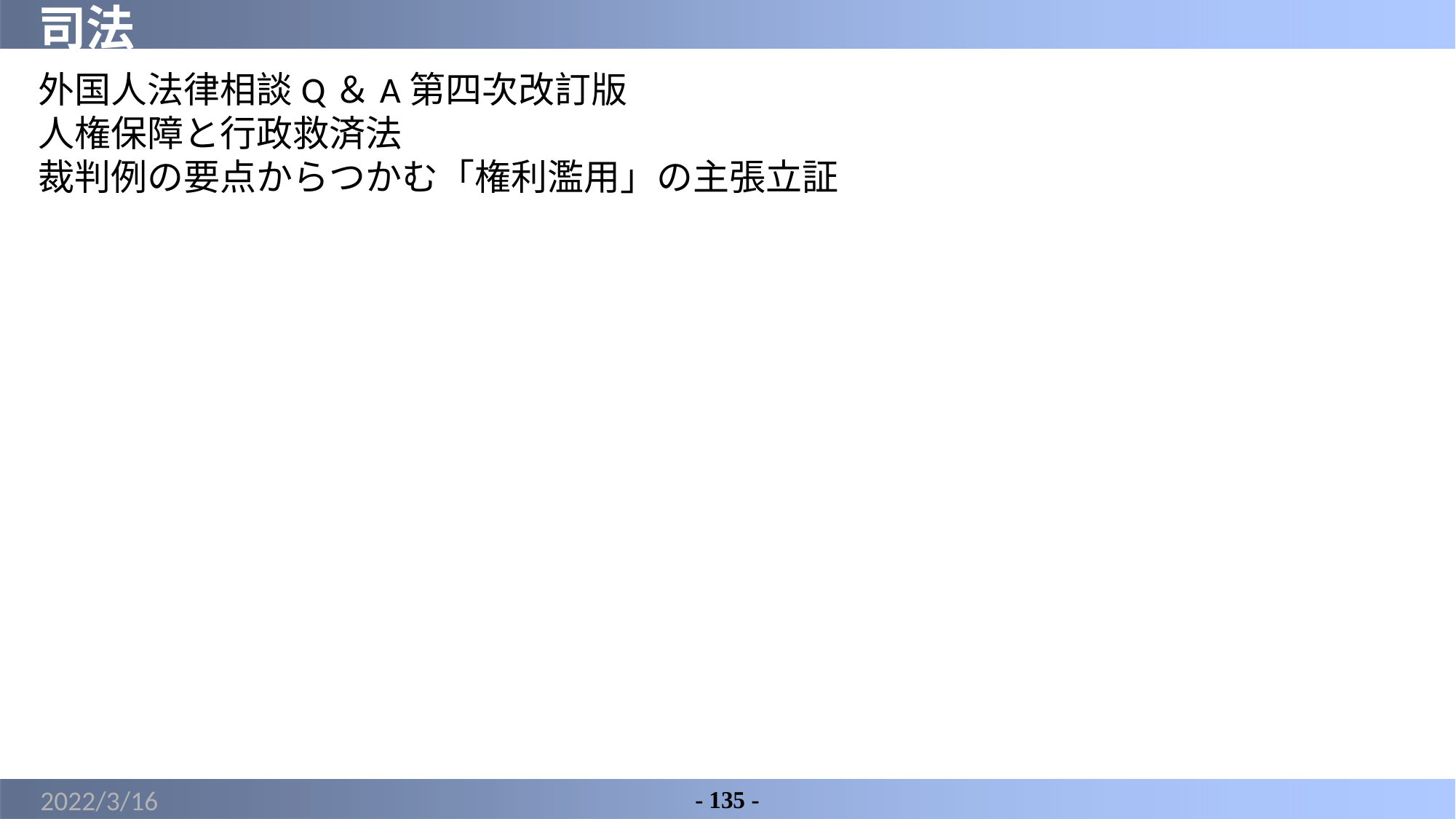

# 司法
外国人法律相談Q＆A第四次改訂版
人権保障と行政救済法
裁判例の要点からつかむ「権利濫用」の主張立証

2022/3/16
- 135 -